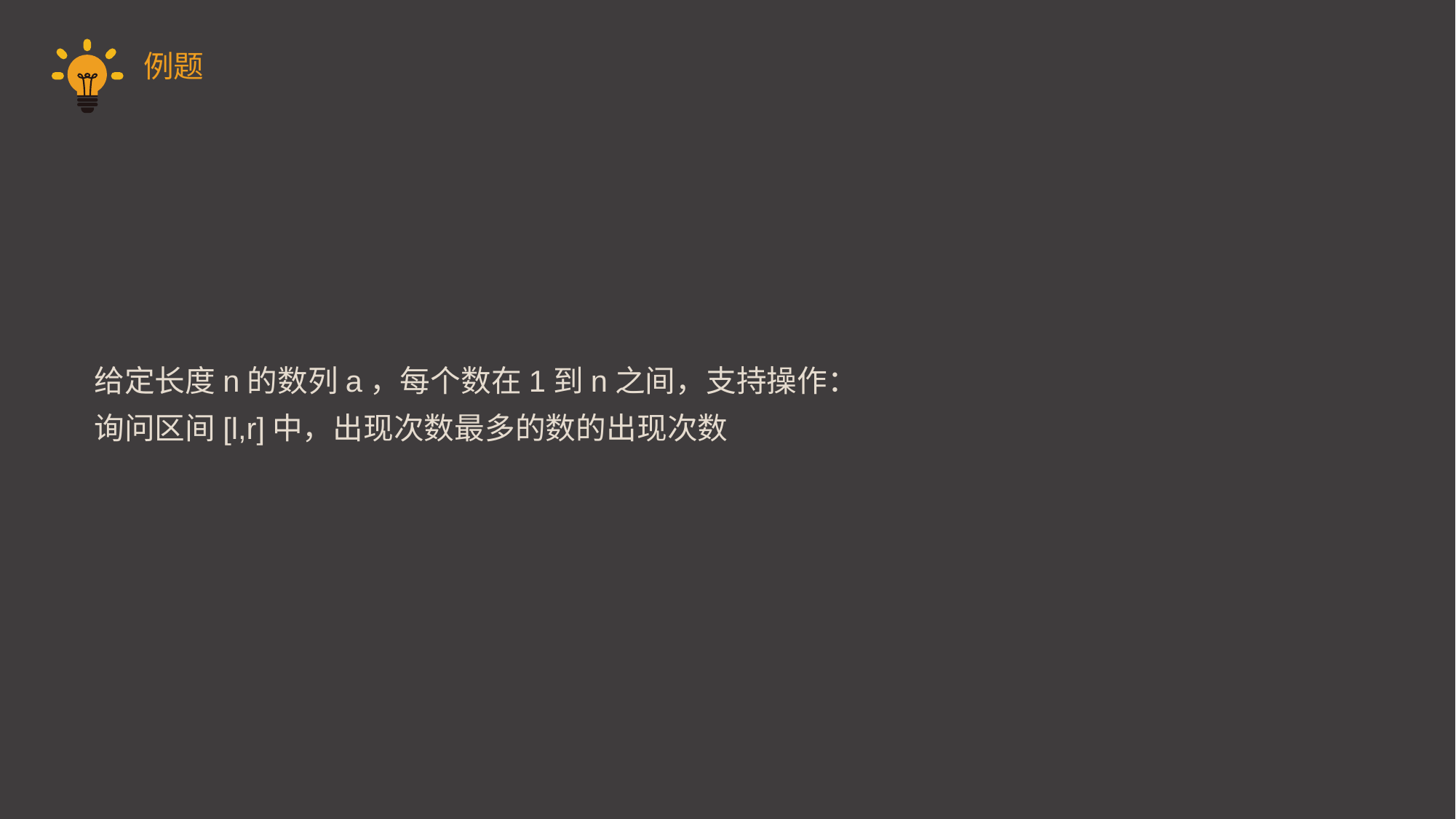

例题
给定长度n的数列a，每个数在1到n之间，支持操作：
询问区间[l,r]中，出现次数最多的数的出现次数